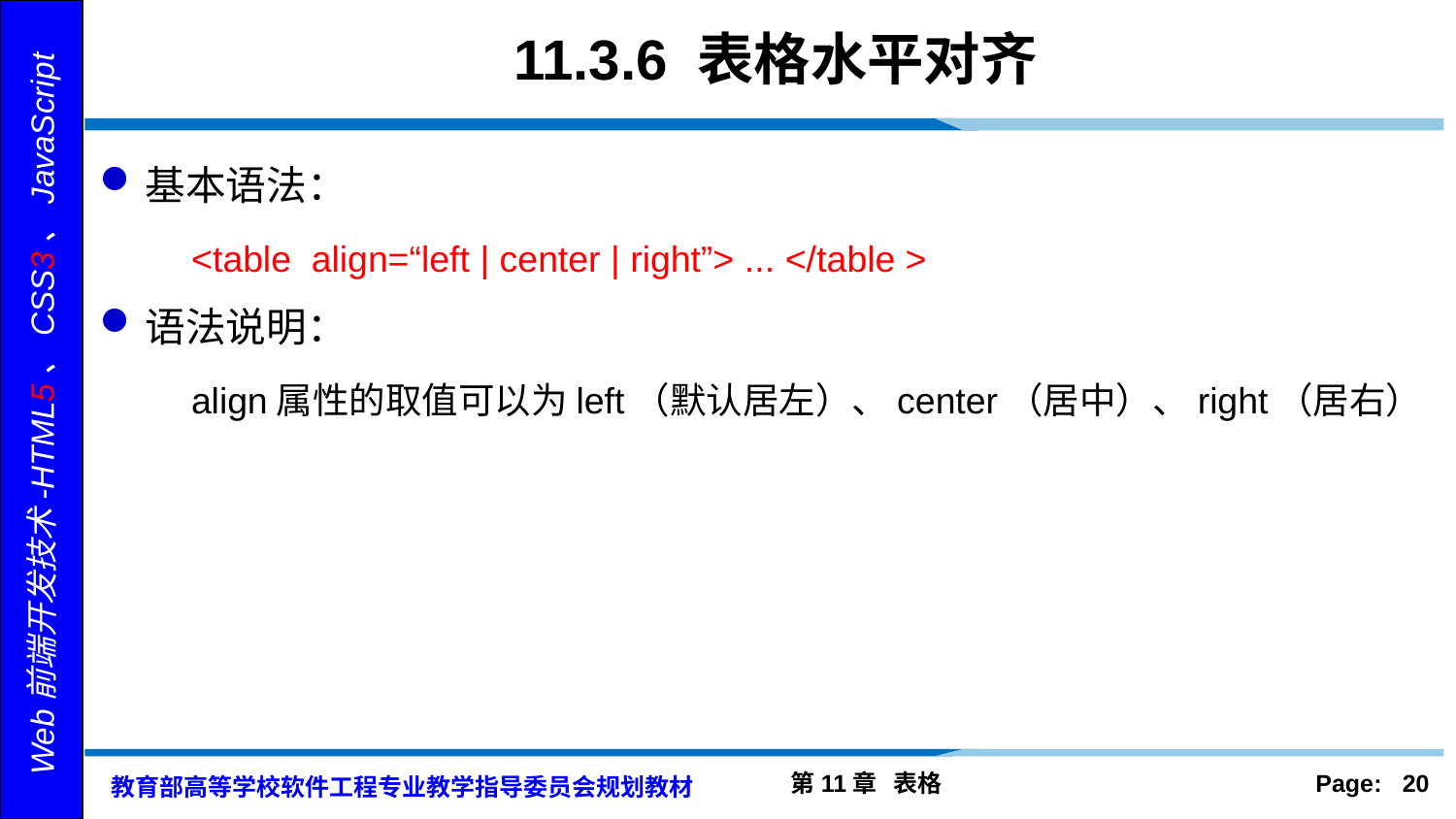

# 11.3.6 表格水平对齐
基本语法：
         <table  align=“left | center | right”> ... </table >
语法说明：
         align属性的取值可以为left（默认居左）、center（居中）、right（居右）